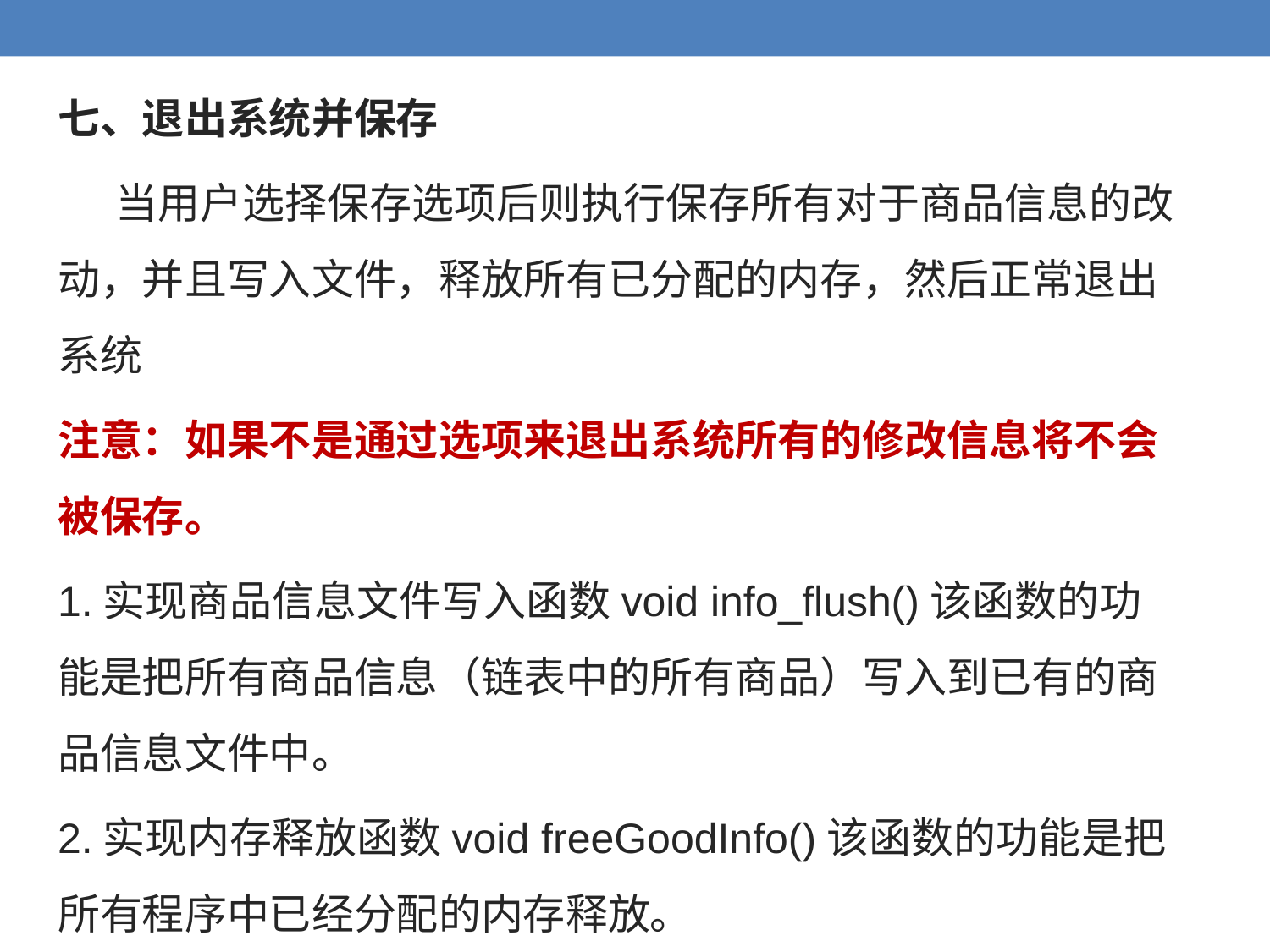

七、退出系统并保存
     当用户选择保存选项后则执行保存所有对于商品信息的改动，并且写入文件，释放所有已分配的内存，然后正常退出系统
注意：如果不是通过选项来退出系统所有的修改信息将不会被保存。
1.实现商品信息文件写入函数void info_flush()该函数的功能是把所有商品信息（链表中的所有商品）写入到已有的商品信息文件中。
2.实现内存释放函数void freeGoodInfo()该函数的功能是把所有程序中已经分配的内存释放。